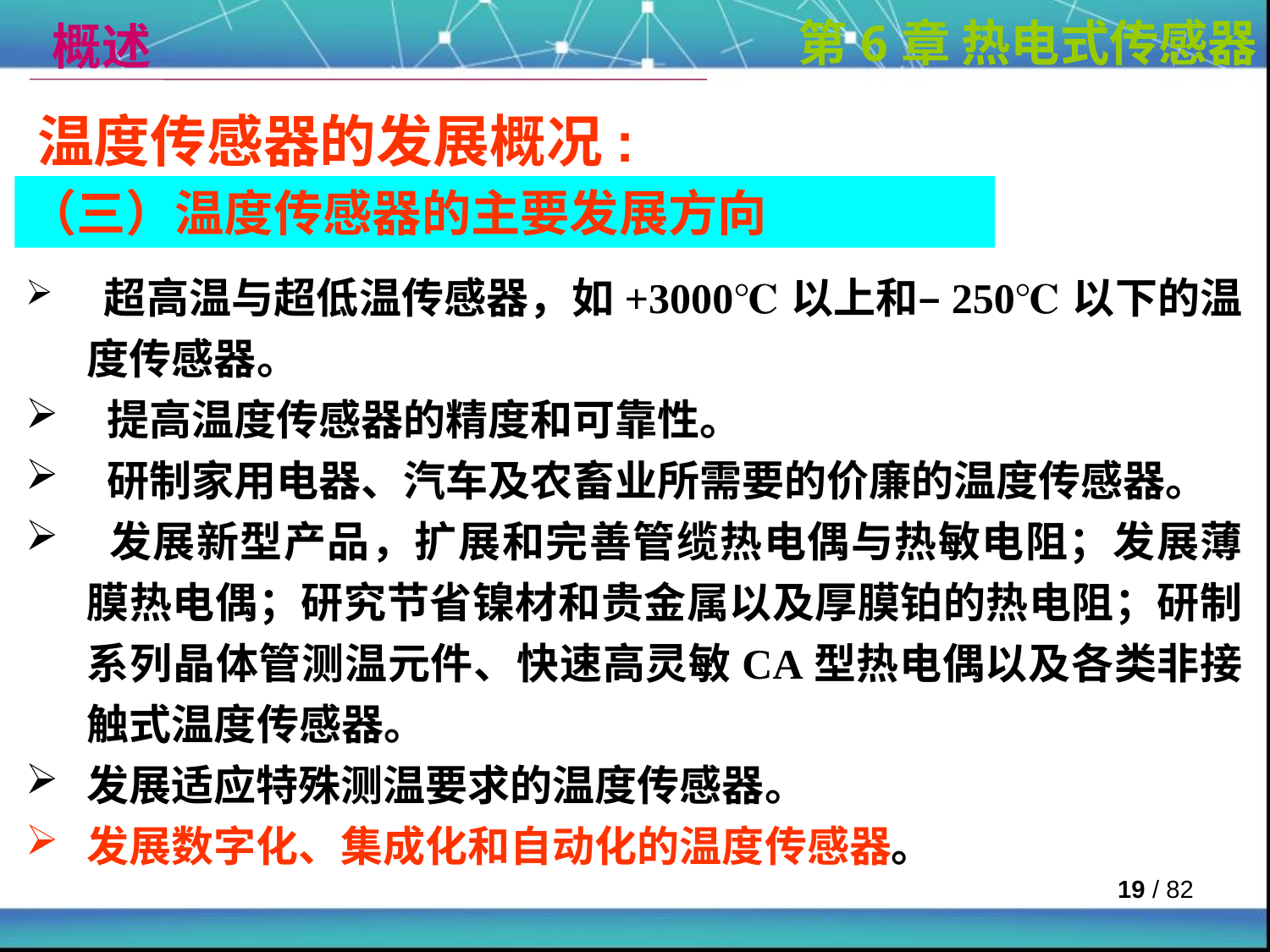

概述
第6章 热电式传感器

温度传感器的发展概况:
（三）温度传感器的主要发展方向
 超高温与超低温传感器，如+3000℃以上和–250℃以下的温度传感器。
 提高温度传感器的精度和可靠性。
 研制家用电器、汽车及农畜业所需要的价廉的温度传感器。
 发展新型产品，扩展和完善管缆热电偶与热敏电阻；发展薄膜热电偶；研究节省镍材和贵金属以及厚膜铂的热电阻；研制系列晶体管测温元件、快速高灵敏CA型热电偶以及各类非接触式温度传感器。
发展适应特殊测温要求的温度传感器。
发展数字化、集成化和自动化的温度传感器。
19 / 82